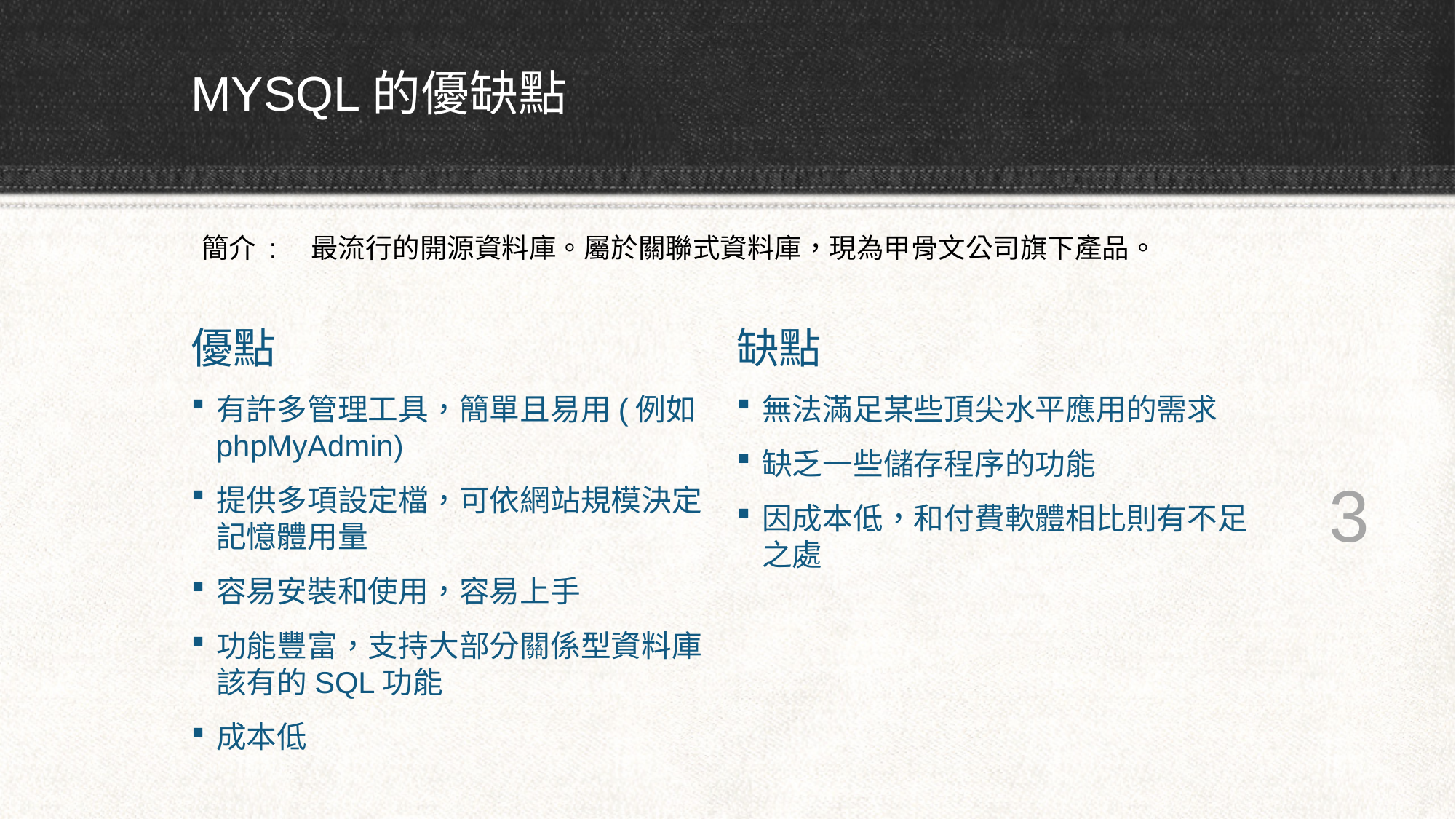

# MYSQL的優缺點
簡介 :	最流行的開源資料庫。屬於關聯式資料庫，現為甲骨文公司旗下產品。
優點
有許多管理工具，簡單且易用(例如phpMyAdmin)
提供多項設定檔，可依網站規模決定記憶體用量
容易安裝和使用，容易上手
功能豐富，支持大部分關係型資料庫該有的SQL功能
成本低
缺點
無法滿足某些頂尖水平應用的需求
缺乏一些儲存程序的功能
因成本低，和付費軟體相比則有不足之處

            3